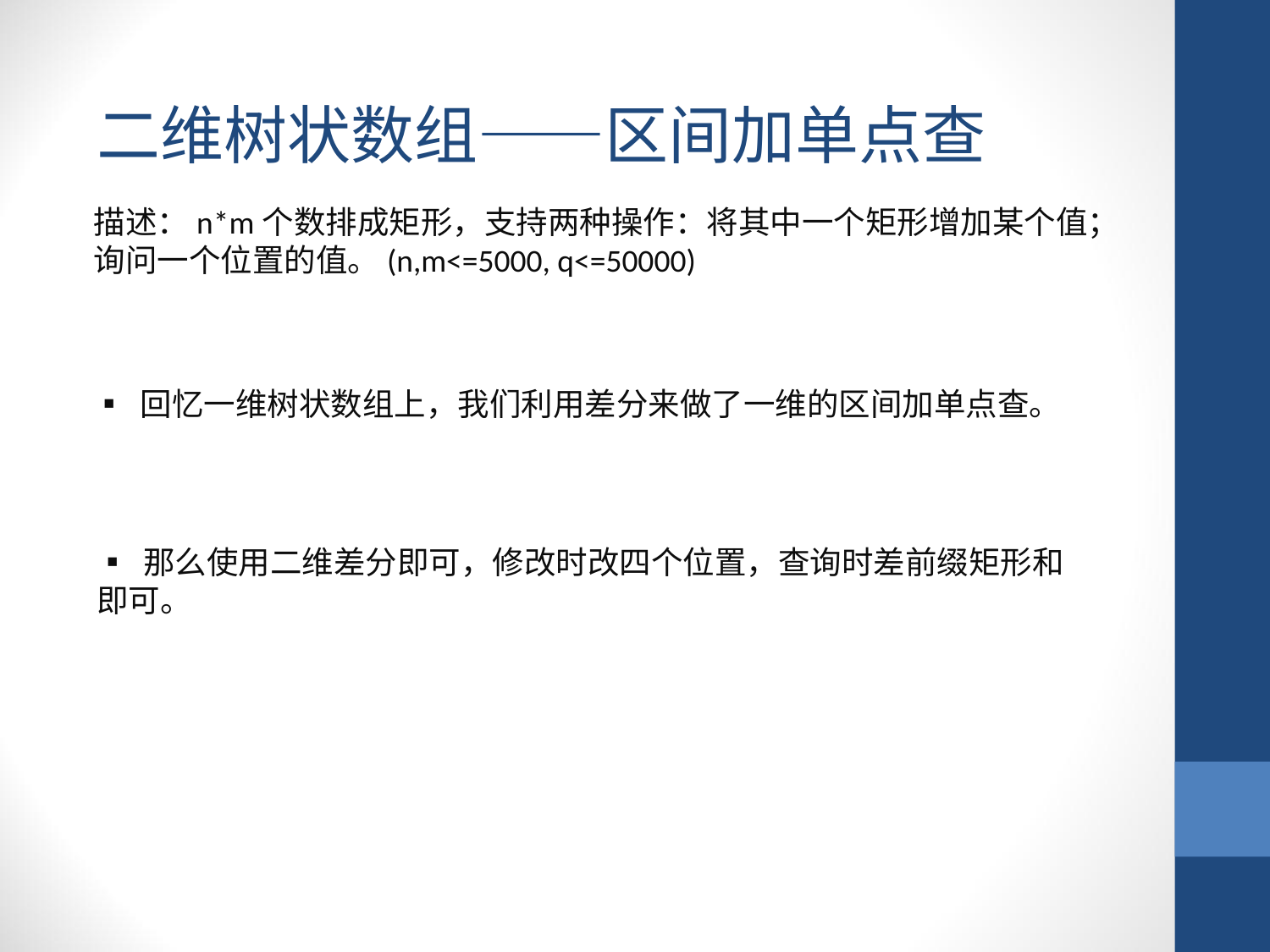

二维树状数组——区间加单点查
描述：n*m个数排成矩形，支持两种操作：将其中一个矩形增加某个值；询问一个位置的值。(n,m<=5000, q<=50000)
▪ 回忆一维树状数组上，我们利用差分来做了一维的区间加单点查。
▪ 那么使用二维差分即可，修改时改四个位置，查询时差前缀矩形和即可。